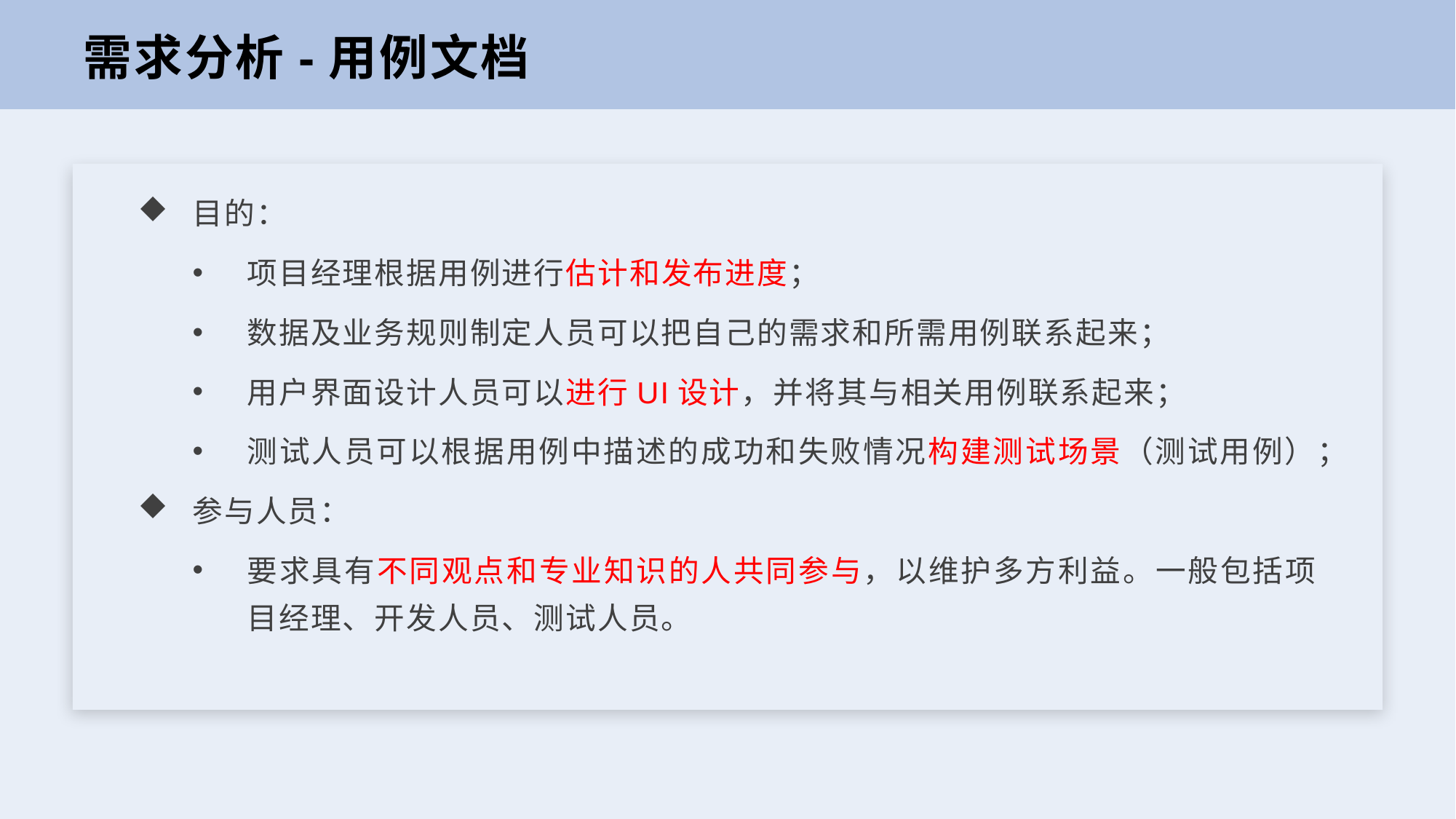

需求分析-用例文档
目的：
项目经理根据用例进行估计和发布进度；
数据及业务规则制定人员可以把自己的需求和所需用例联系起来；
用户界面设计人员可以进行UI设计，并将其与相关用例联系起来；
测试人员可以根据用例中描述的成功和失败情况构建测试场景（测试用例）；
参与人员：
要求具有不同观点和专业知识的人共同参与，以维护多方利益。一般包括项目经理、开发人员、测试人员。